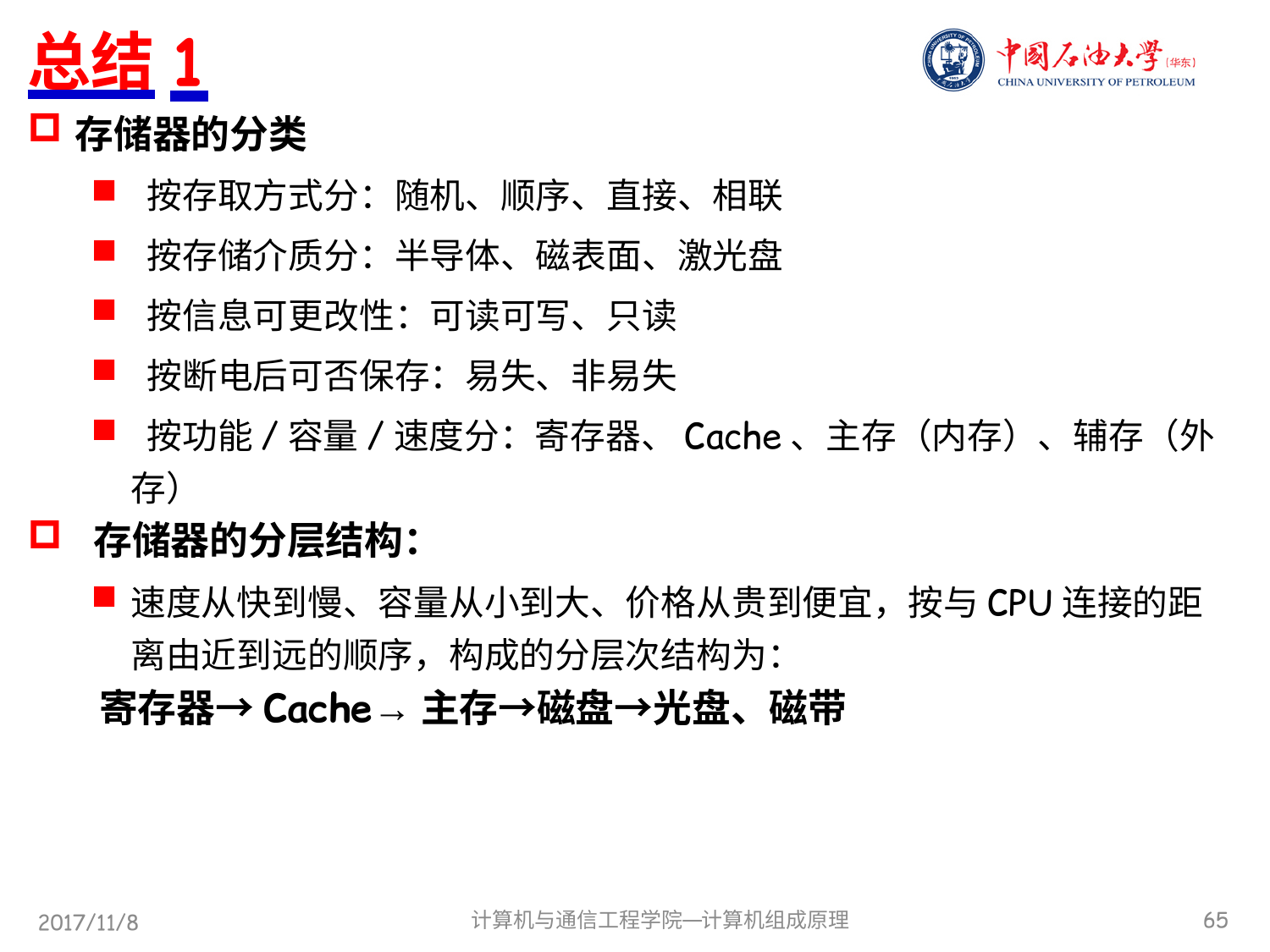

# 总结1
存储器的分类
 按存取方式分：随机、顺序、直接、相联
 按存储介质分：半导体、磁表面、激光盘
 按信息可更改性：可读可写、只读
 按断电后可否保存：易失、非易失
 按功能/容量/速度分：寄存器、Cache、主存（内存）、辅存（外存）
 存储器的分层结构：
速度从快到慢、容量从小到大、价格从贵到便宜，按与CPU连接的距离由近到远的顺序，构成的分层次结构为：
       寄存器→Cache→主存→磁盘→光盘、磁带

计算机与通信工程学院—计算机组成原理
65
2017/11/8